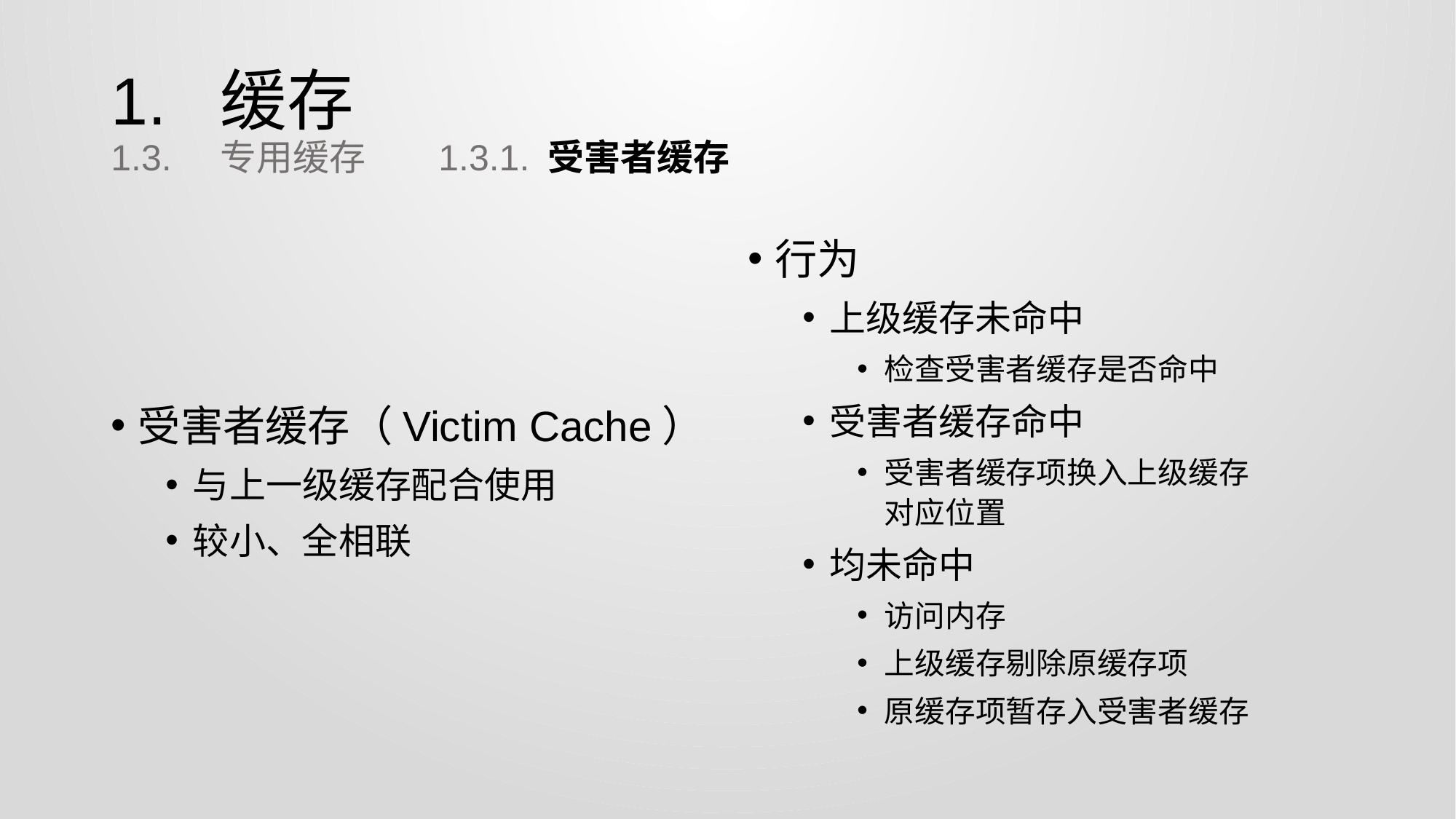

# 1.	缓存 1.3.	专用缓存	1.3.1.	受害者缓存
受害者缓存（Victim Cache）
与上一级缓存配合使用
较小、全相联
行为
上级缓存未命中
检查受害者缓存是否命中
受害者缓存命中
受害者缓存项换入上级缓存
对应位置
均未命中
访问内存
上级缓存剔除原缓存项
原缓存项暂存入受害者缓存